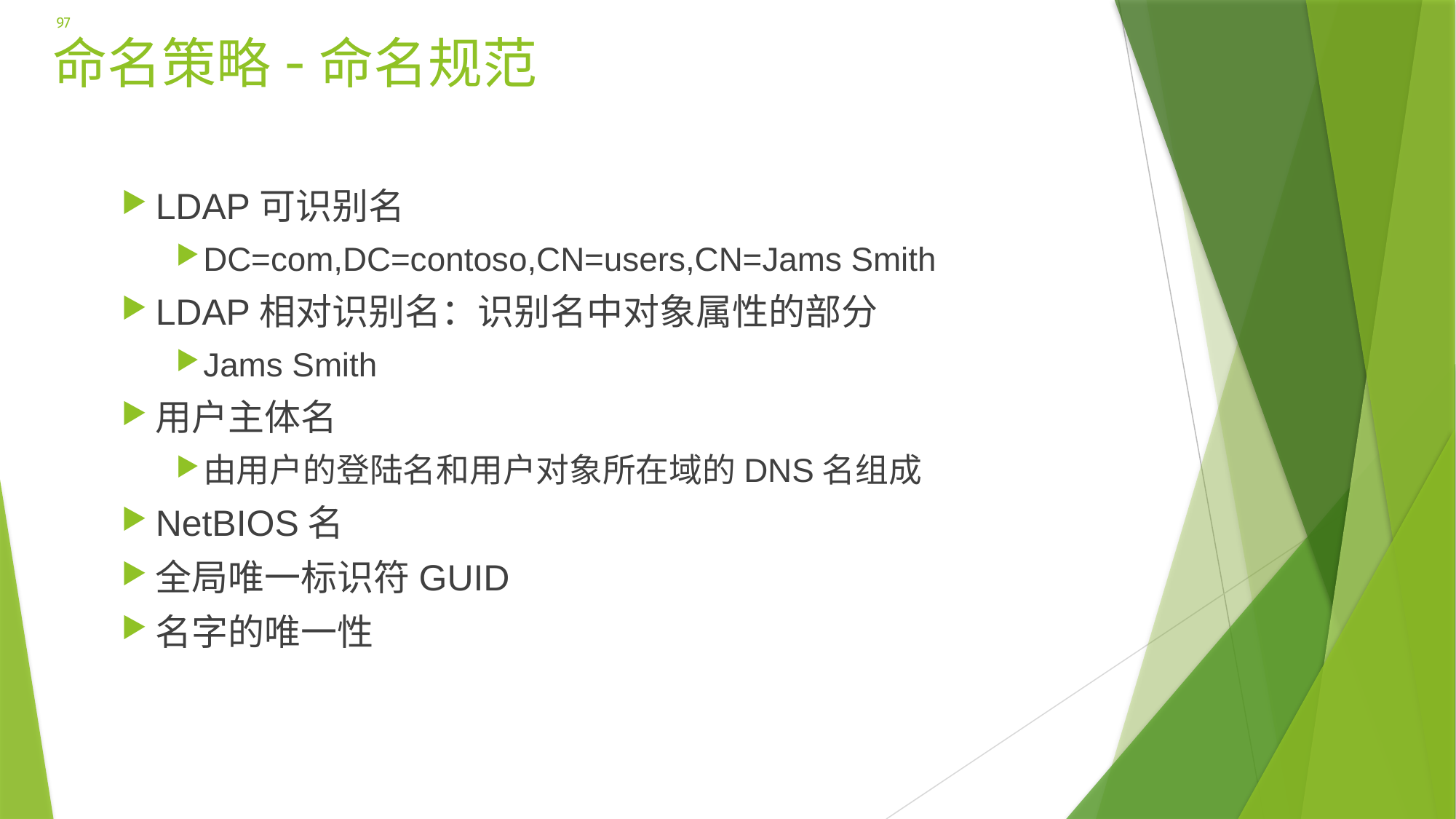

97
# 命名策略-命名规范
LDAP可识别名
DC=com,DC=contoso,CN=users,CN=Jams Smith
LDAP相对识别名：识别名中对象属性的部分
Jams Smith
用户主体名
由用户的登陆名和用户对象所在域的DNS名组成
NetBIOS名
全局唯一标识符GUID
名字的唯一性